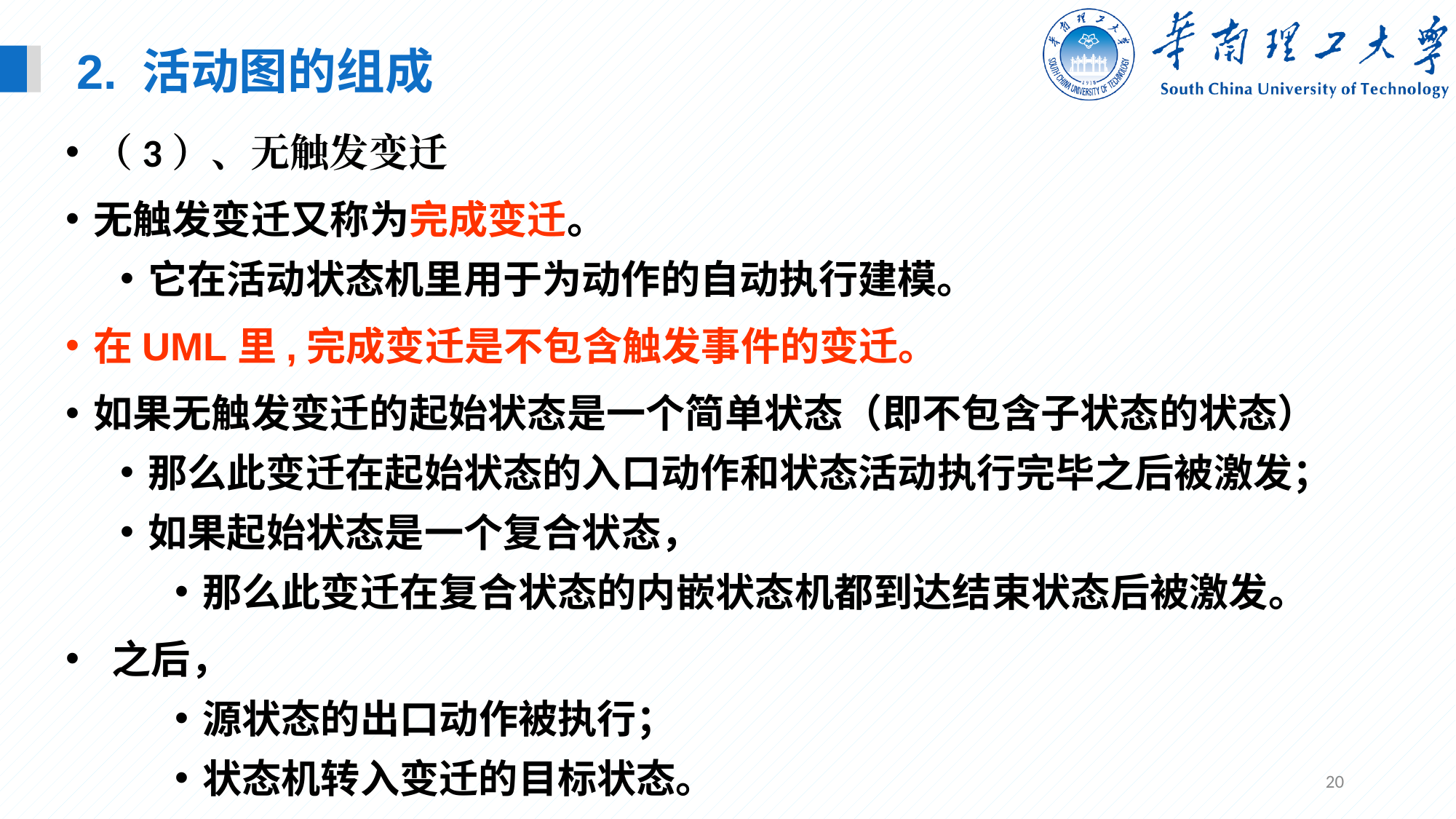

2. 活动图的组成
（3）、无触发变迁
无触发变迁又称为完成变迁。
它在活动状态机里用于为动作的自动执行建模。
在UML里,完成变迁是不包含触发事件的变迁。
如果无触发变迁的起始状态是一个简单状态（即不包含子状态的状态）
那么此变迁在起始状态的入口动作和状态活动执行完毕之后被激发；
如果起始状态是一个复合状态，
那么此变迁在复合状态的内嵌状态机都到达结束状态后被激发。
 之后，
源状态的出口动作被执行；
状态机转入变迁的目标状态。
20